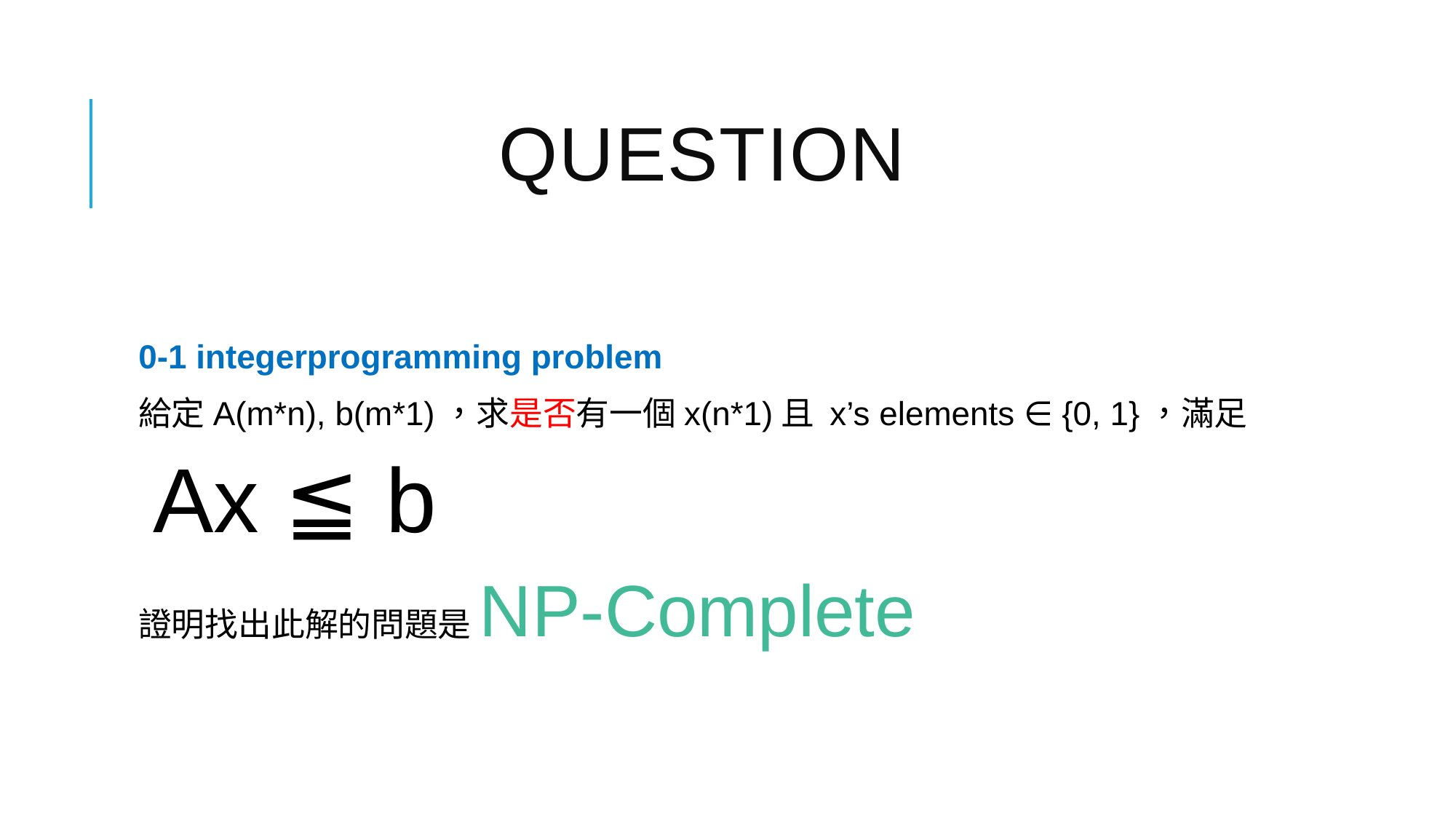

# question

0-1 integerprogramming problem
給定A(m*n), b(m*1)，求是否有一個x(n*1)且 x’s elements ∈ {0, 1}，滿足
Ax ≦ b
證明找出此解的問題是NP-Complete